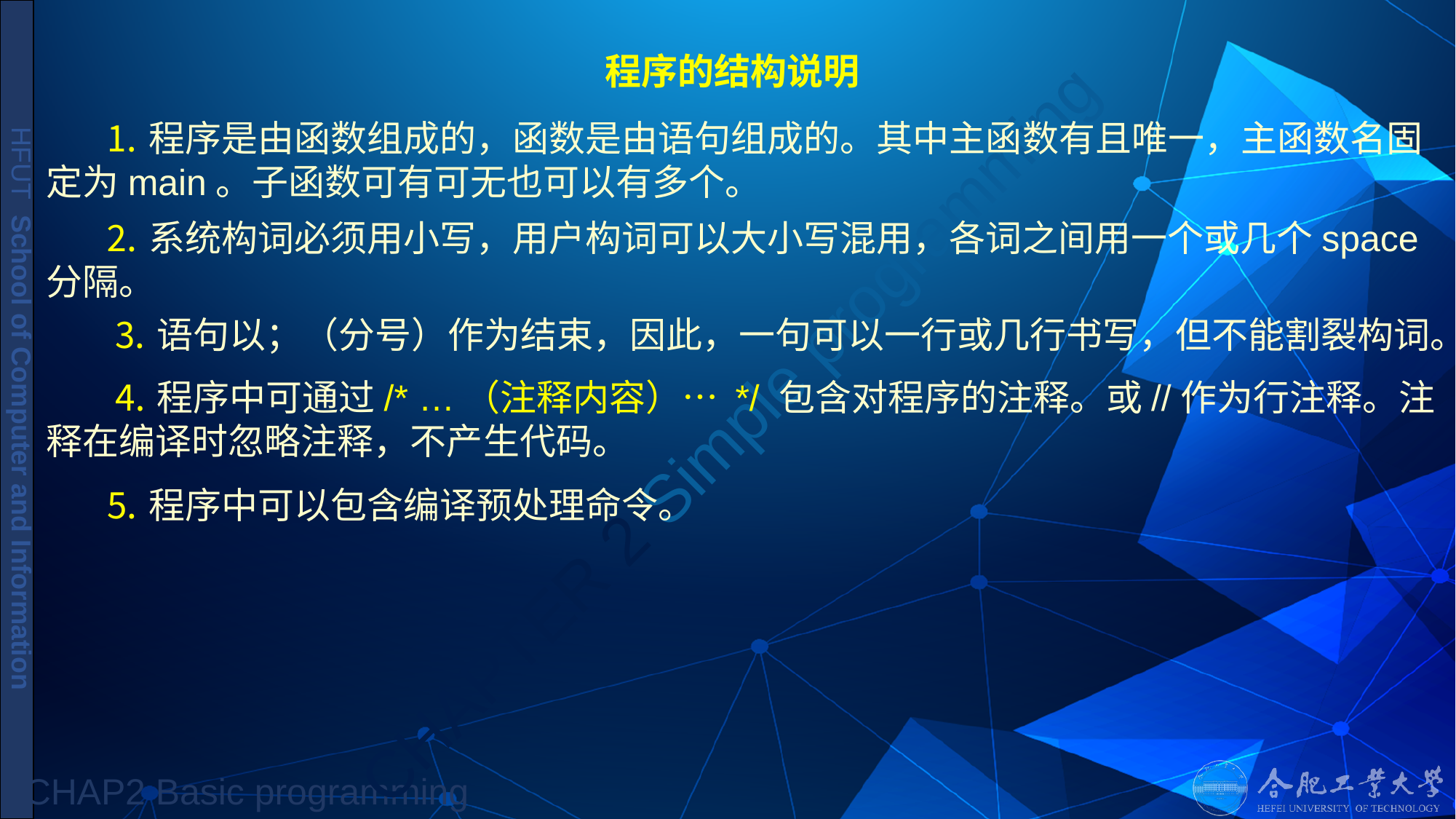

# 程序的结构说明
       ⒈程序是由函数组成的，函数是由语句组成的。其中主函数有且唯一，主函数名固定为main。子函数可有可无也可以有多个。
       ⒉系统构词必须用小写，用户构词可以大小写混用，各词之间用一个或几个space分隔。
        ⒊语句以；（分号）作为结束，因此，一句可以一行或几行书写，但不能割裂构词。
        ⒋程序中可通过/* …（注释内容）… */ 包含对程序的注释。或//作为行注释。注释在编译时忽略注释，不产生代码。
       ⒌程序中可以包含编译预处理命令。